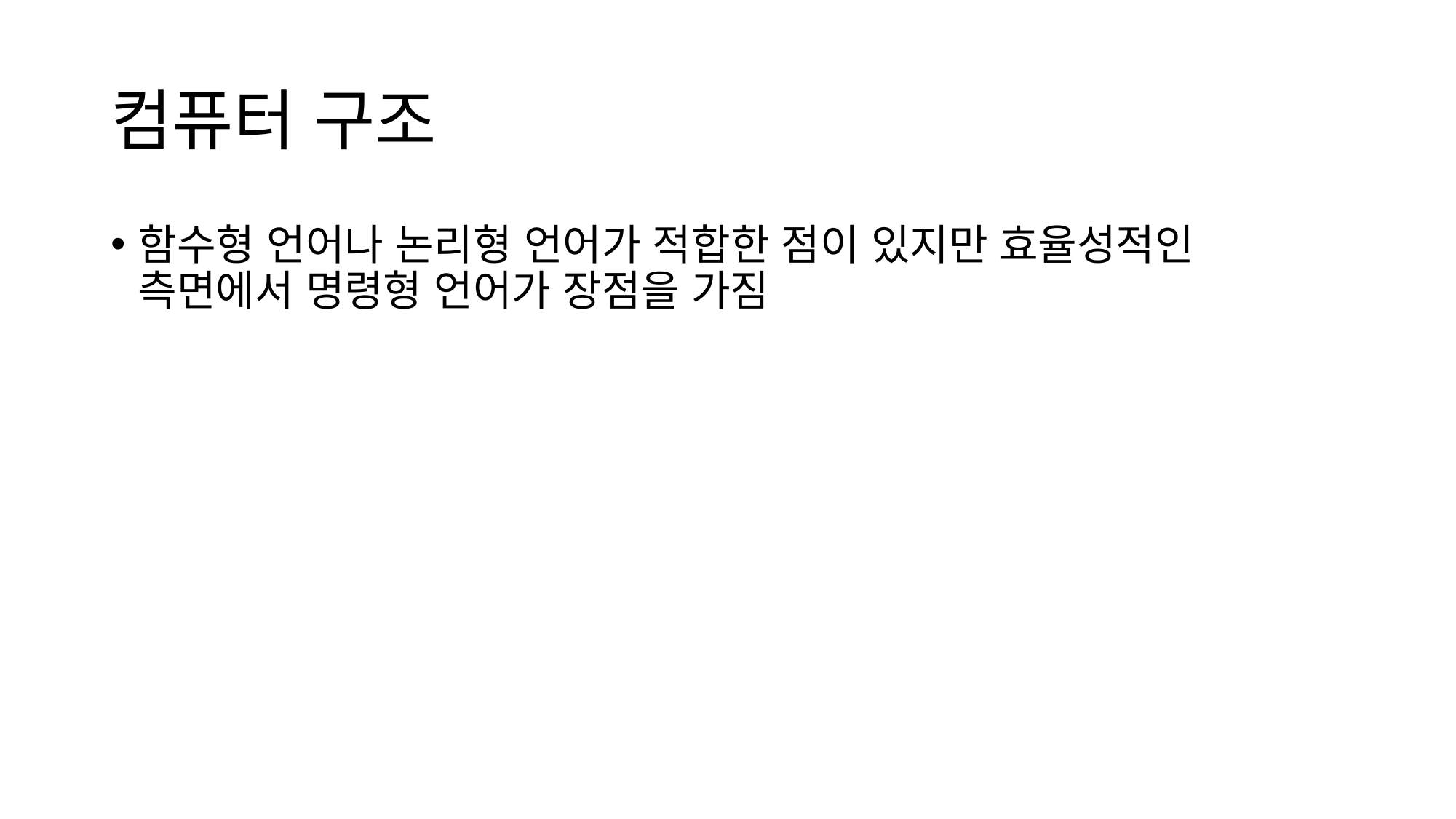

# 컴퓨터 구조
함수형 언어나 논리형 언어가 적합한 점이 있지만 효율성적인 측면에서 명령형 언어가 장점을 가짐